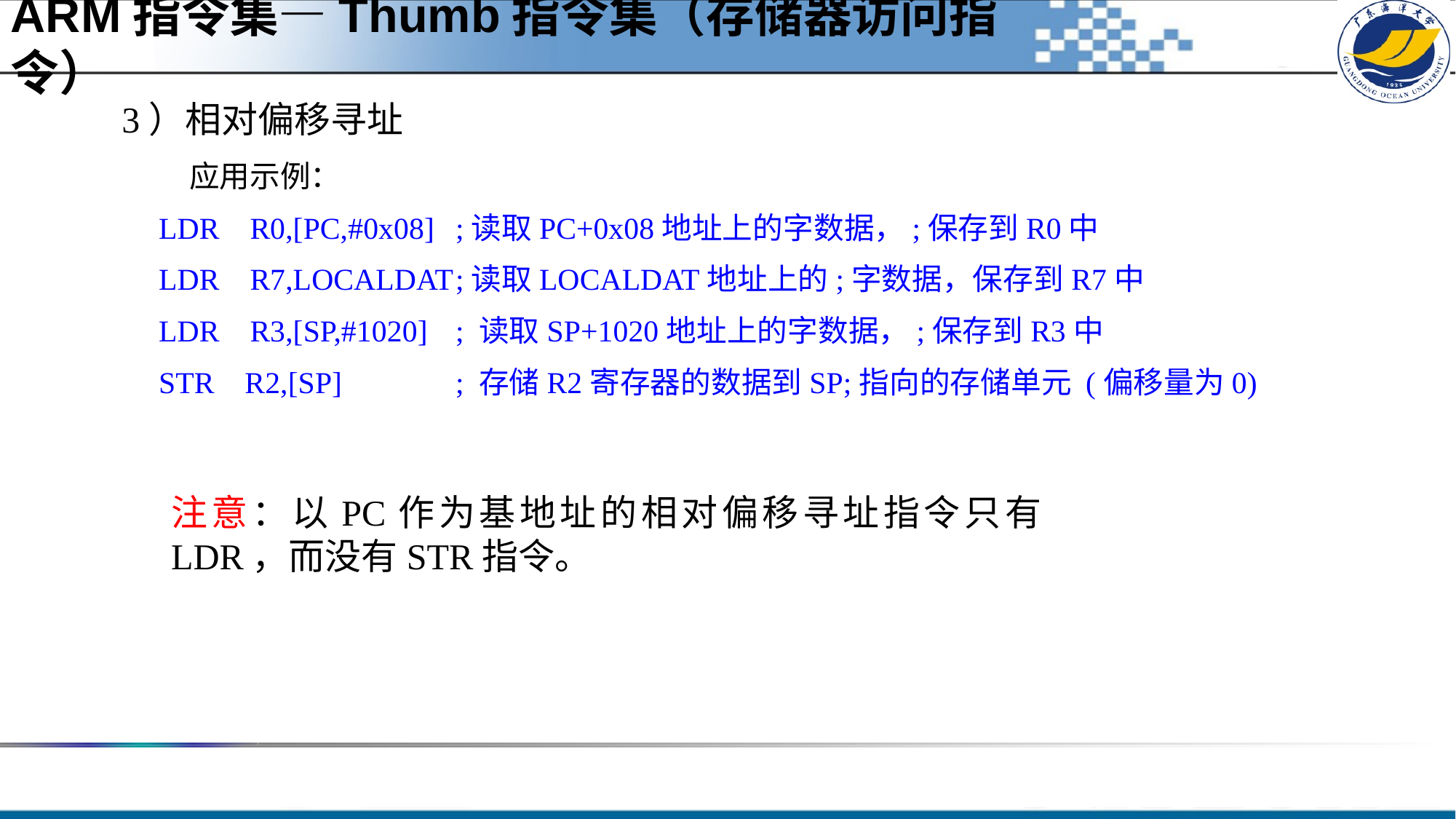

ARM指令集—Thumb指令集（存储器访问指令）
#
3）相对偏移寻址
        应用示例：
    LDR    R0,[PC,#0x08]	;读取PC+0x08地址上的字数据，;保存到R0中
    LDR    R7,LOCALDAT	;读取LOCALDAT地址上的;字数据，保存到R7中
    LDR    R3,[SP,#1020]	; 读取SP+1020地址上的字数据，;保存到R3中
    STR    R2,[SP]		; 存储R2寄存器的数据到SP;指向的存储单元 (偏移量为0)
注意：以PC作为基地址的相对偏移寻址指令只有LDR，而没有STR指令。